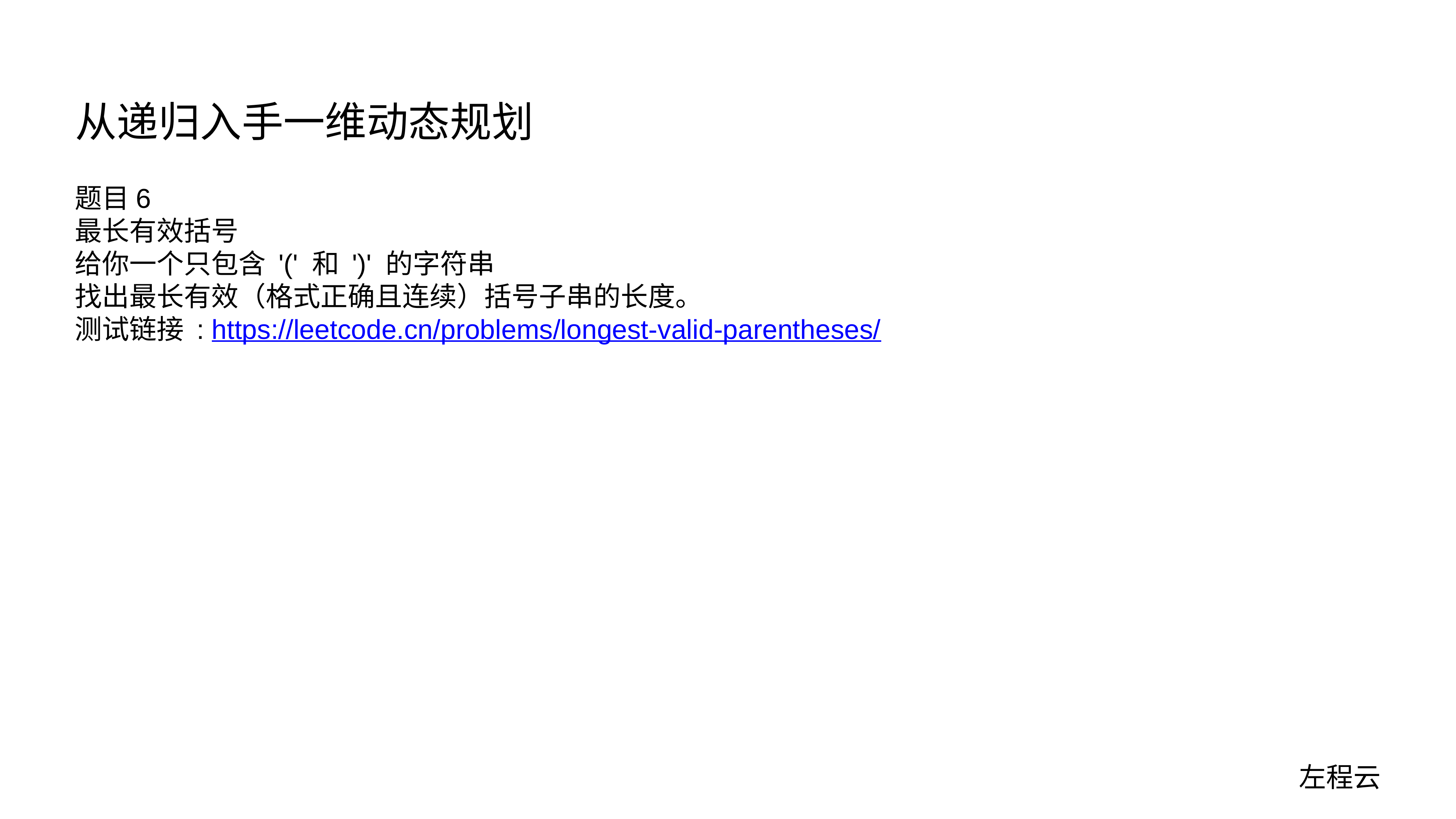

# 从递归入手一维动态规划
题目6
最长有效括号
给你一个只包含 '(' 和 ')' 的字符串
找出最长有效（格式正确且连续）括号子串的长度。
测试链接 : https://leetcode.cn/problems/longest-valid-parentheses/
左程云